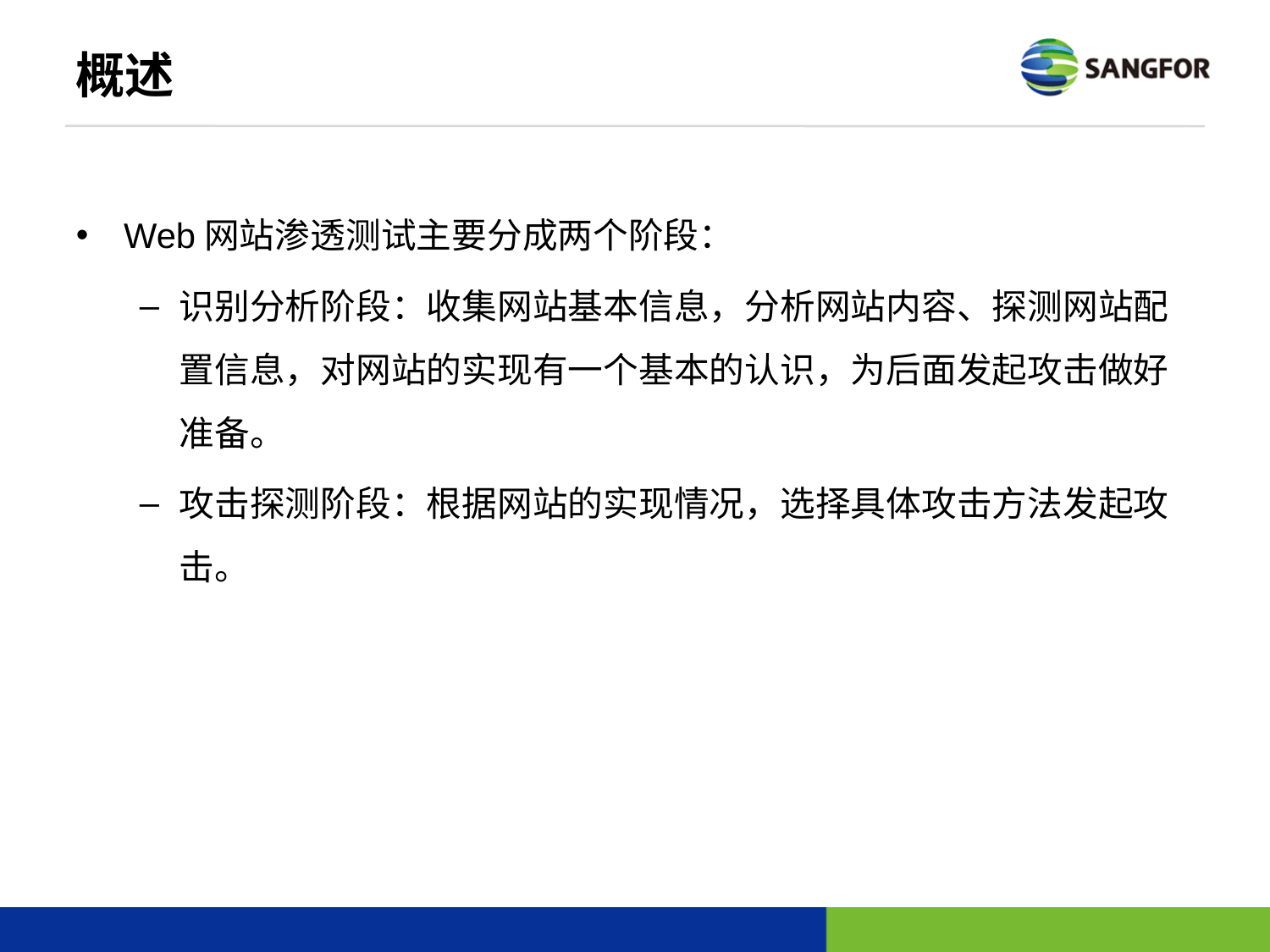

# 概述
Web网站渗透测试主要分成两个阶段：
识别分析阶段：收集网站基本信息，分析网站内容、探测网站配置信息，对网站的实现有一个基本的认识，为后面发起攻击做好准备。
攻击探测阶段：根据网站的实现情况，选择具体攻击方法发起攻击。